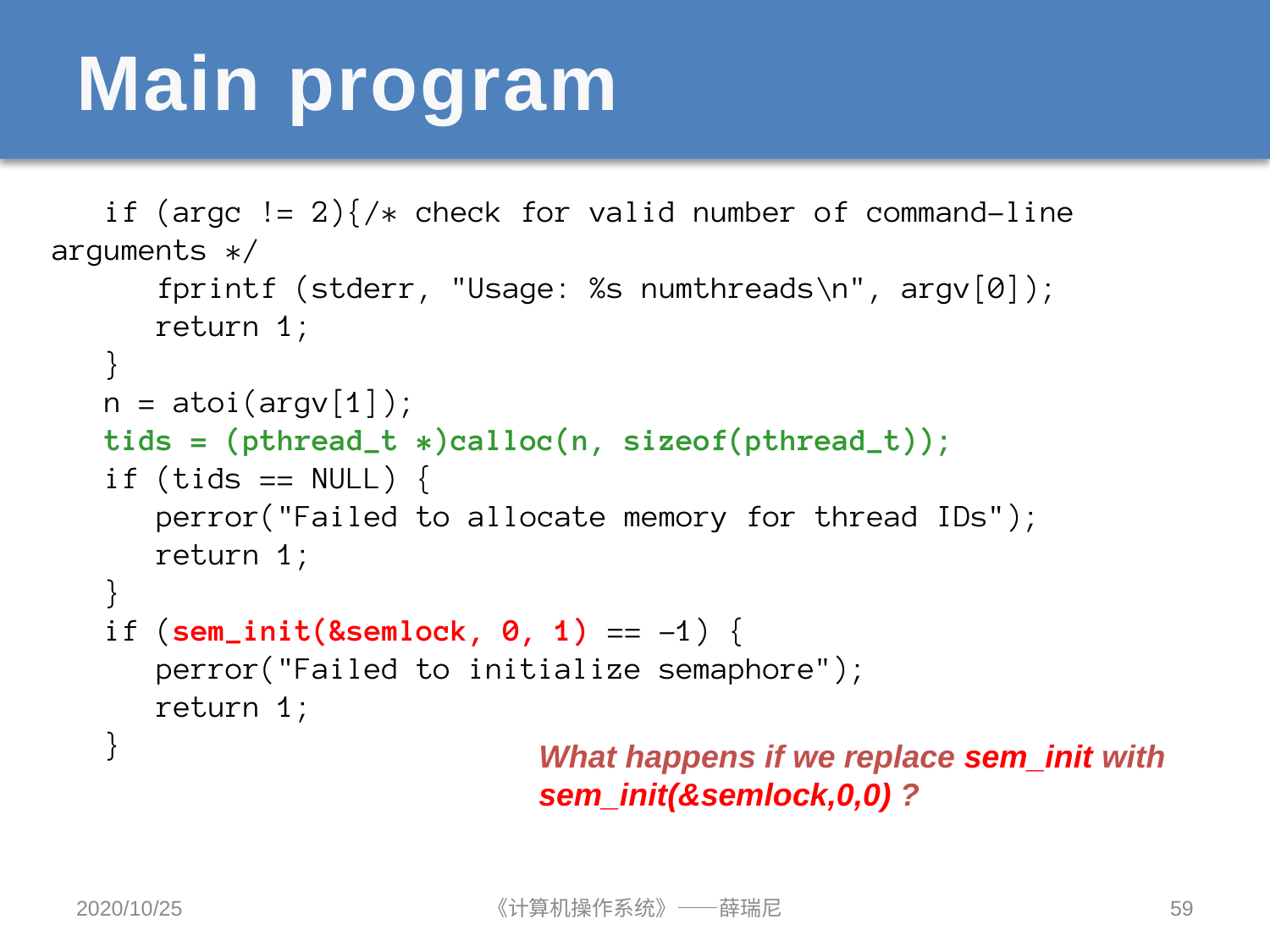

# Main program
   if (argc != 2){/* check for valid number of command-line arguments */
      fprintf (stderr, "Usage: %s numthreads\n", argv[0]);
      return 1;
   }
   n = atoi(argv[1]);
   tids = (pthread_t *)calloc(n, sizeof(pthread_t));
   if (tids == NULL) {
      perror("Failed to allocate memory for thread IDs");
      return 1;
   }
   if (sem_init(&semlock, 0, 1) == -1) {
      perror("Failed to initialize semaphore");
      return 1;
   }

What happens if we replace sem_init with
sem_init(&semlock,0,0) ?
2020/10/25
《计算机操作系统》——薛瑞尼
59